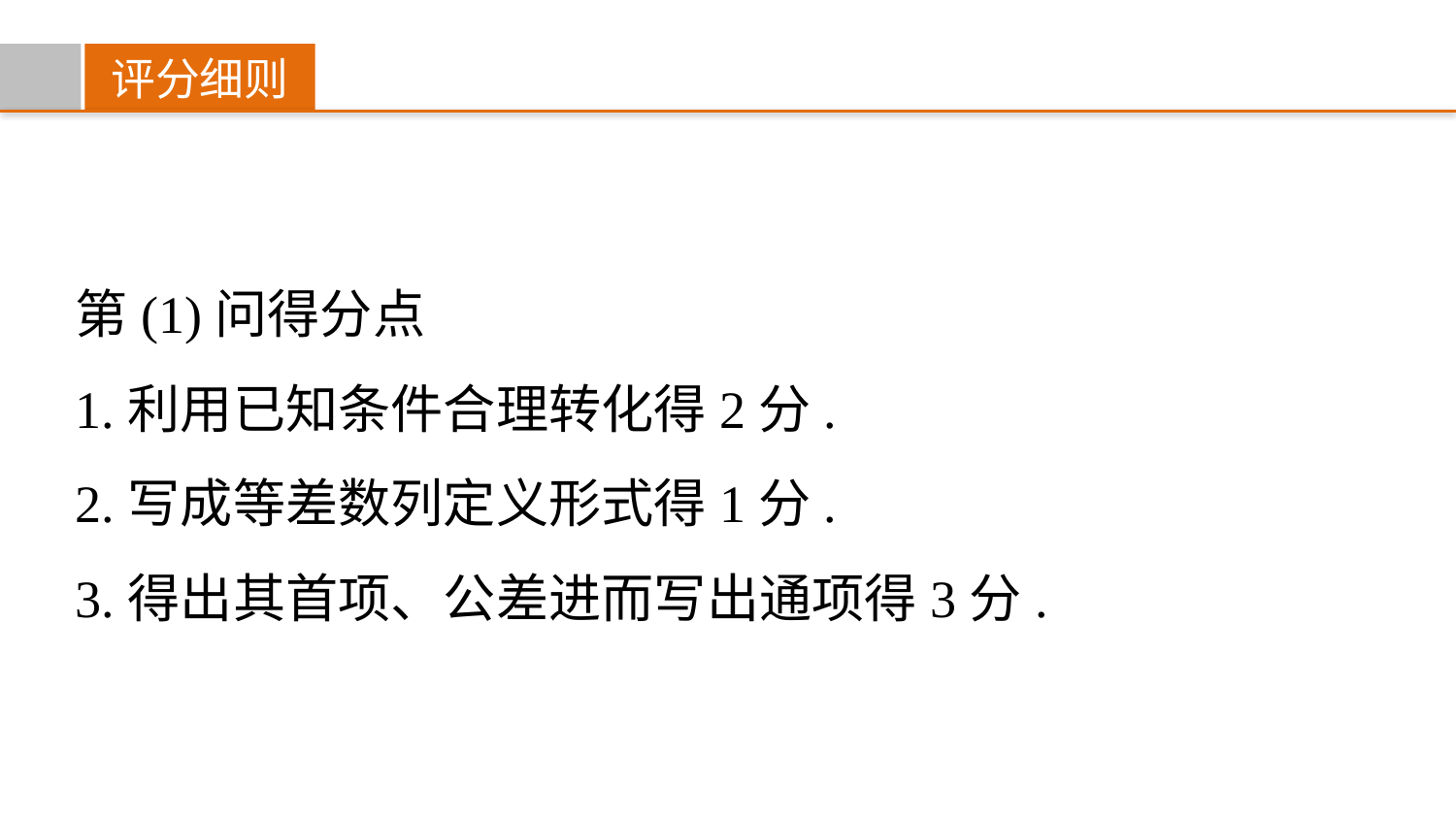

评分细则
第(1)问得分点
1.利用已知条件合理转化得2分.
2.写成等差数列定义形式得1分.
3.得出其首项、公差进而写出通项得3分.